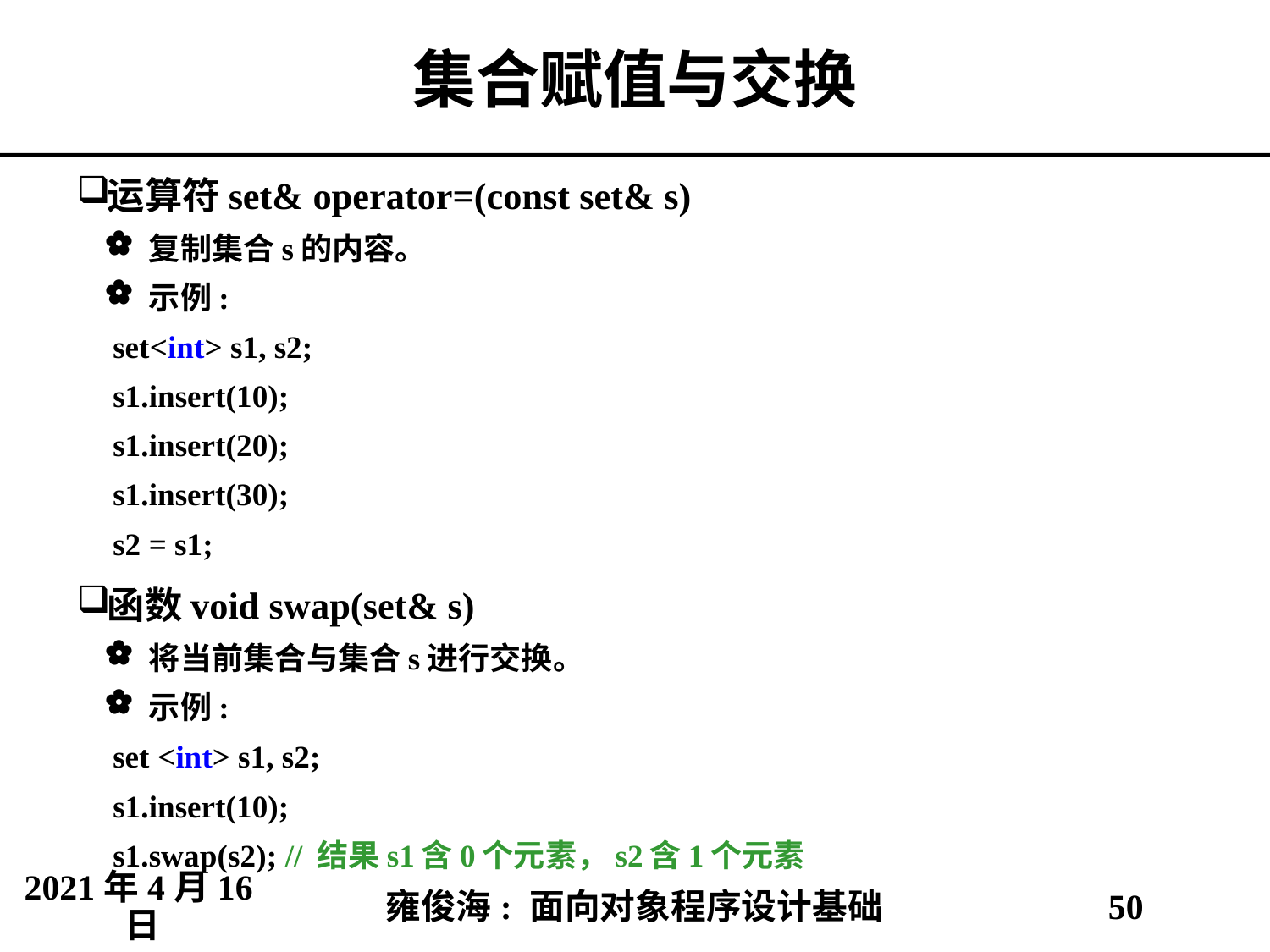

# 集合赋值与交换

运算符set& operator=(const set& s)
复制集合s的内容。
示例:
set<int> s1, s2;
s1.insert(10);
s1.insert(20);
s1.insert(30);
s2 = s1;
函数void swap(set& s)
将当前集合与集合s进行交换。
示例:
set <int> s1, s2;
s1.insert(10);
s1.swap(s2); // 结果s1含0个元素，s2含1个元素
2021年4月16日
雍俊海: 面向对象程序设计基础
50